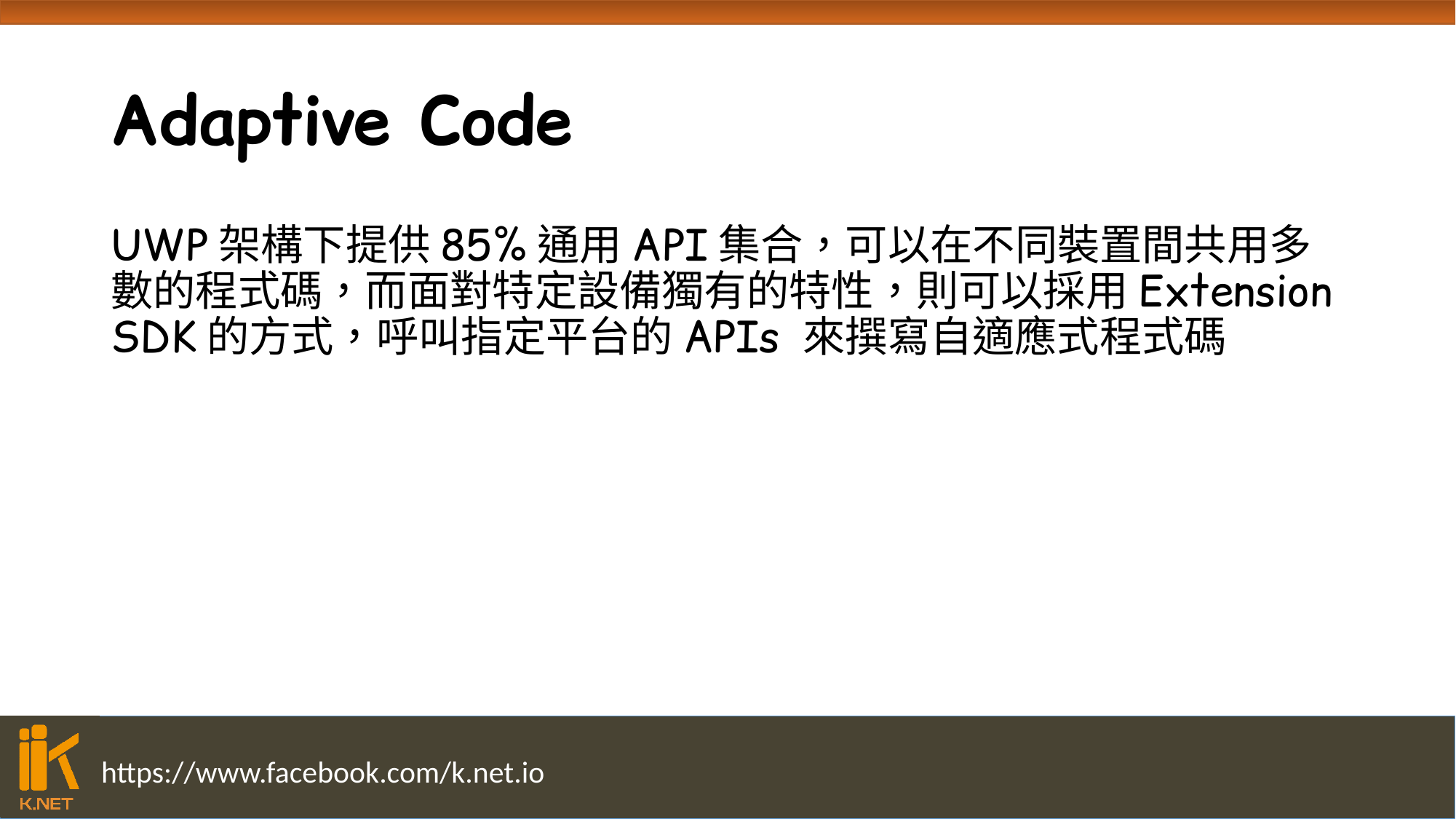

# Adaptive Code
UWP架構下提供85%通用API集合，可以在不同裝置間共用多數的程式碼，而面對特定設備獨有的特性，則可以採用Extension SDK的方式，呼叫指定平台的APIs 來撰寫自適應式程式碼